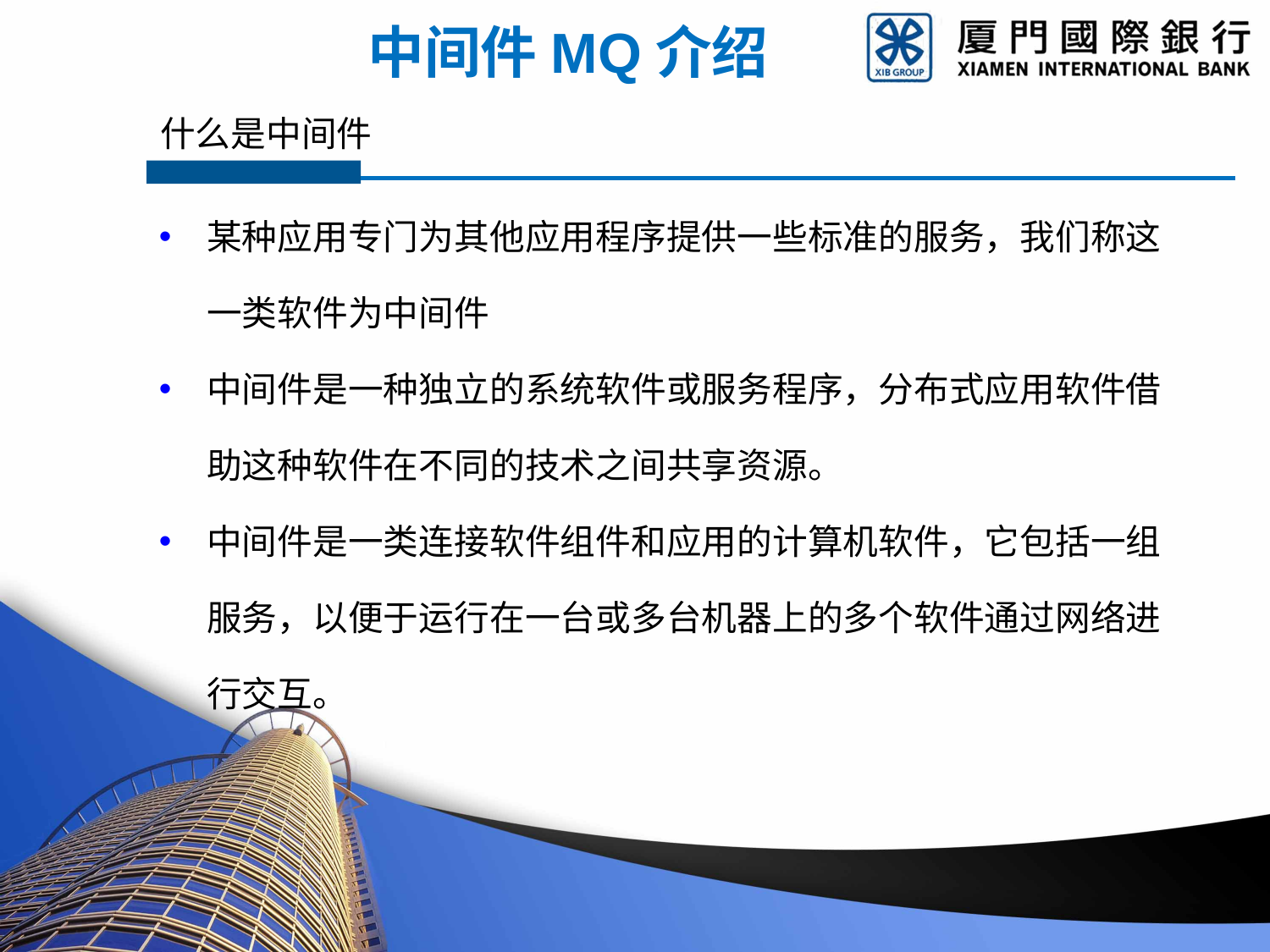

中间件MQ介绍
什么是中间件

某种应用专门为其他应用程序提供一些标准的服务，我们称这一类软件为中间件
中间件是一种独立的系统软件或服务程序，分布式应用软件借助这种软件在不同的技术之间共享资源。
中间件是一类连接软件组件和应用的计算机软件，它包括一组服务，以便于运行在一台或多台机器上的多个软件通过网络进行交互。